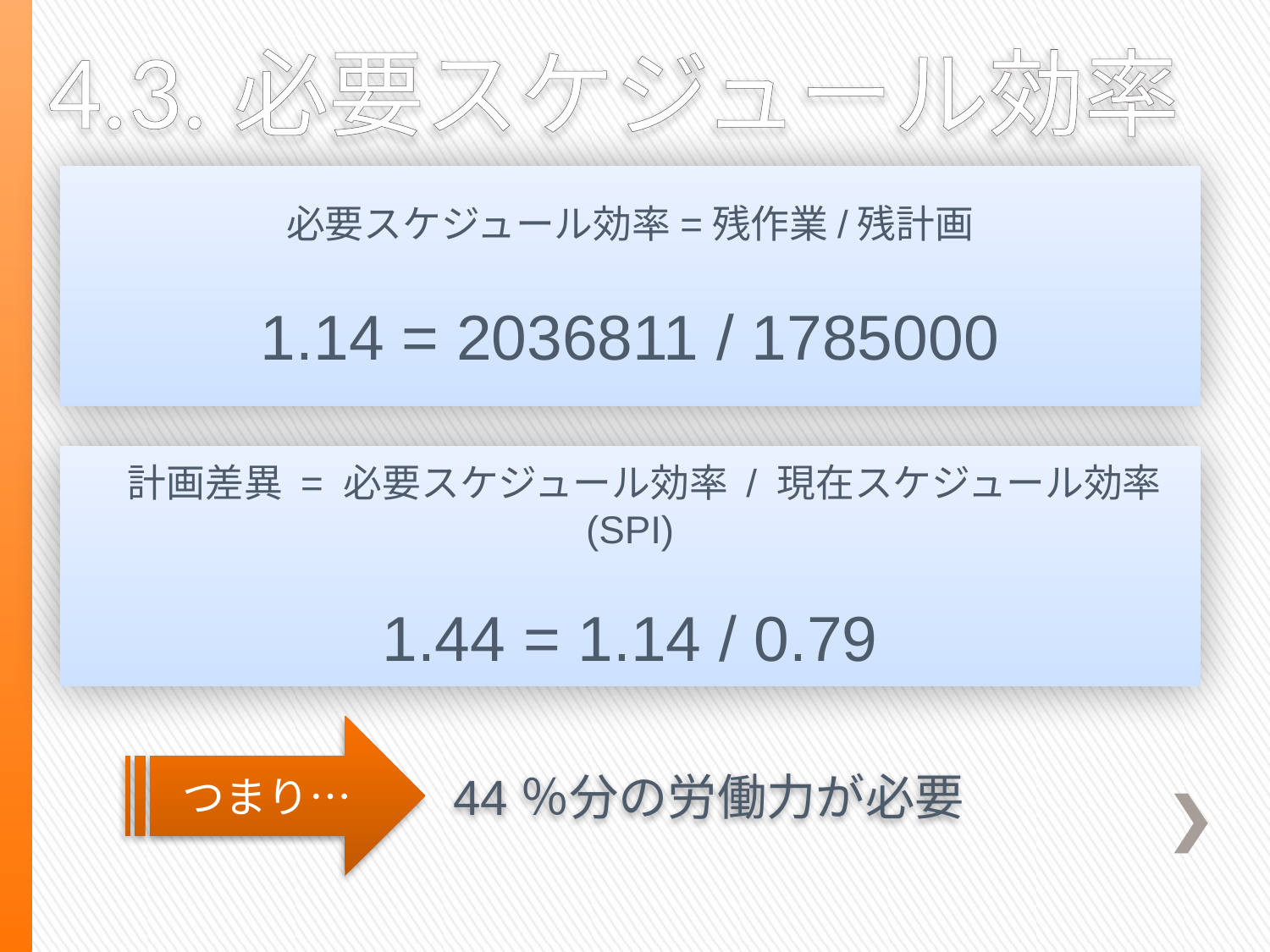

4.3.必要スケジュール効率
必要スケジュール効率=残作業/残計画

1.14 = 2036811 / 1785000
　計画差異 = 必要スケジュール効率 / 現在スケジュール効率(SPI)

1.44 = 1.14 / 0.79
つまり…
44％分の労働力が必要